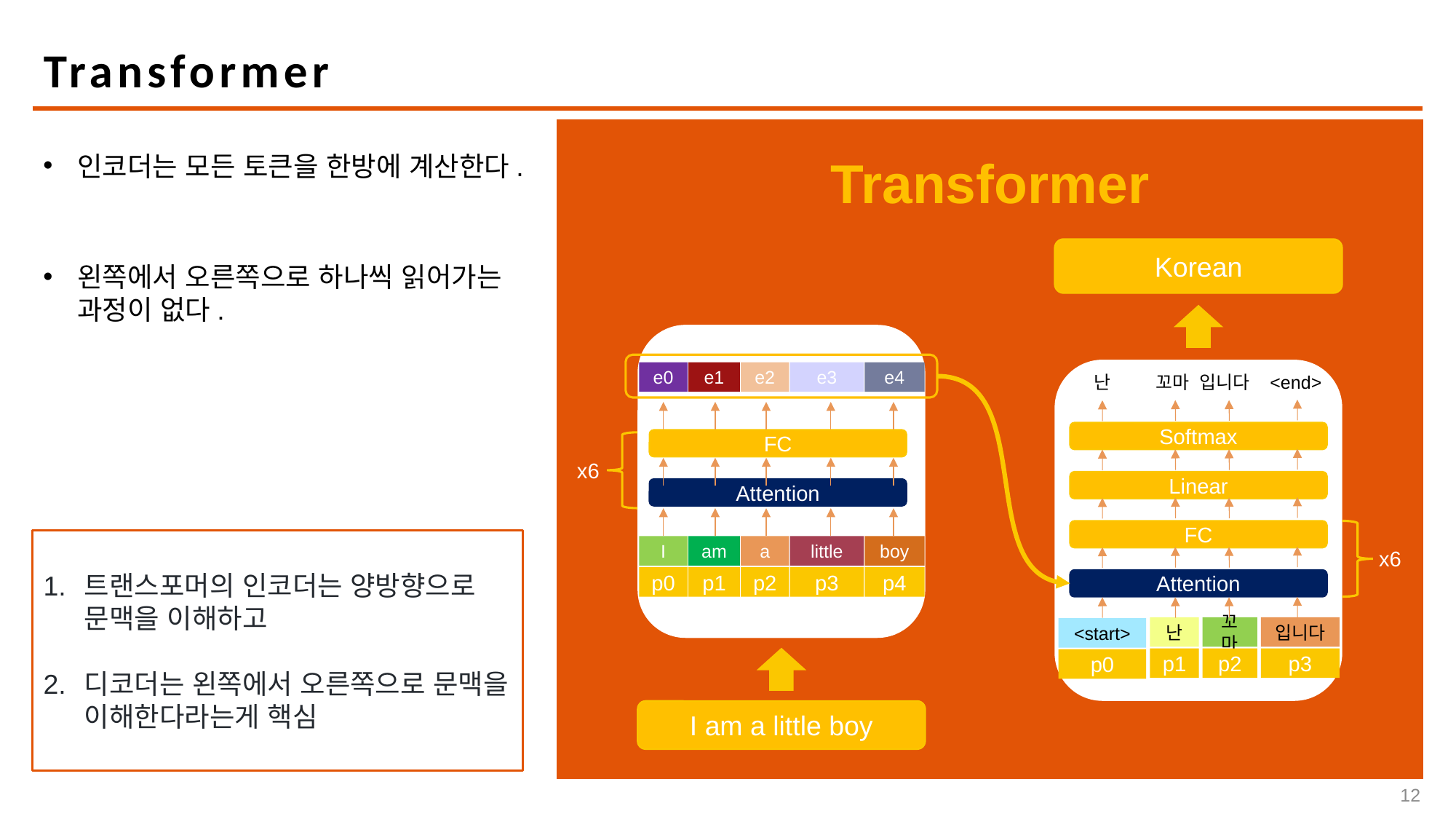

# Transformer

인코더는 모든 토큰을 한방에 계산한다.
Transformer
Korean
왼쪽에서 오른쪽으로 하나씩 읽어가는 과정이 없다.

e0
e1
e2
e3
e4
    난         꼬마  입니다   <end>
Softmax
FC

x6
Linear
Attention
FC

트랜스포머의 인코더는 양방향으로 문맥을 이해하고

디코더는 왼쪽에서 오른쪽으로 문맥을 이해한다라는게 핵심

I
am
a
little
boy
x6
p0
p1
p2
p3
p4
Attention
난
꼬마
입니다
<start>

p1
p2
p3
p0
I am a little boy
12